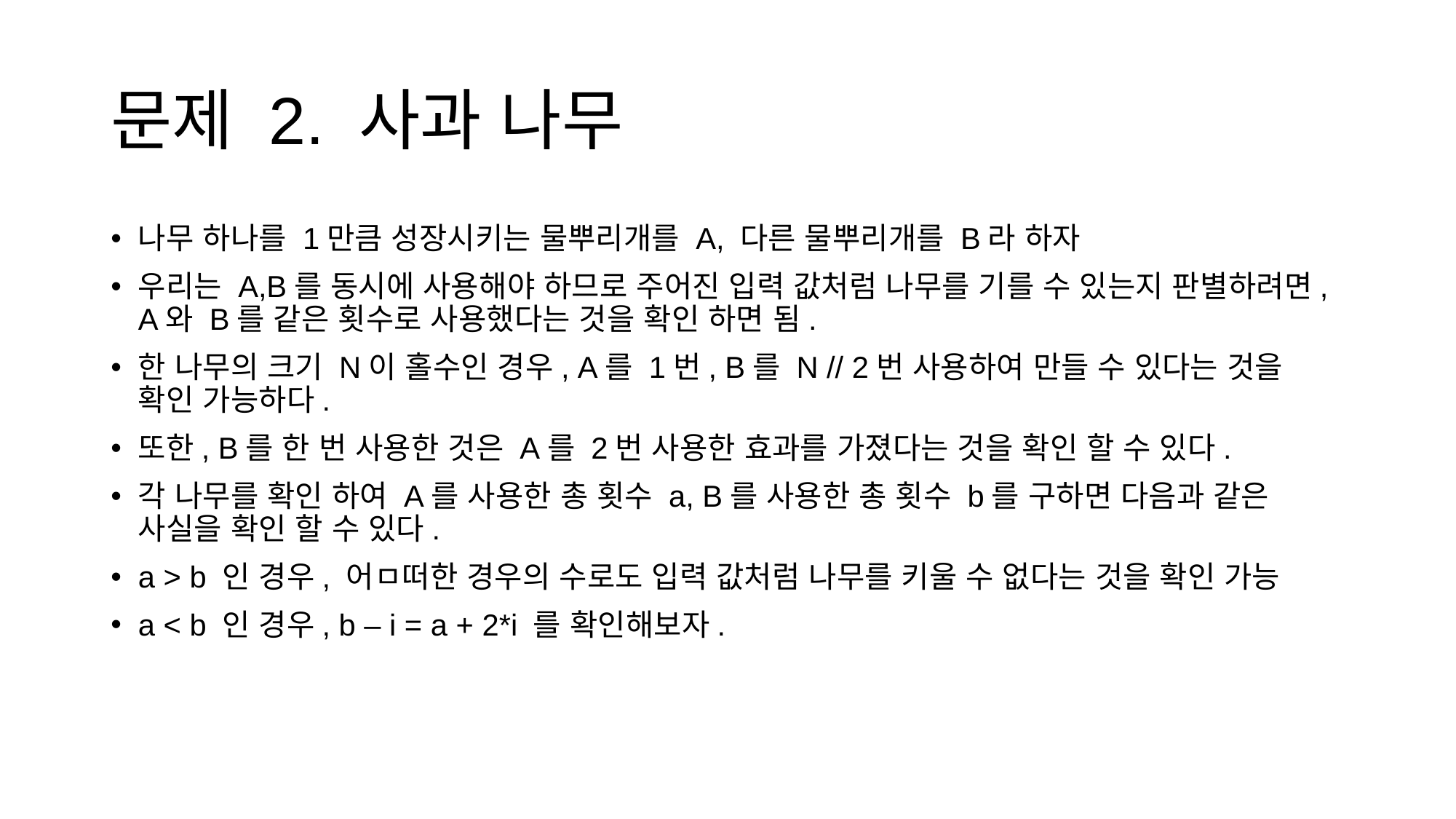

# 문제 2. 사과 나무
나무 하나를 1만큼 성장시키는 물뿌리개를 A, 다른 물뿌리개를 B라 하자
우리는 A,B를 동시에 사용해야 하므로 주어진 입력 값처럼 나무를 기를 수 있는지 판별하려면,  A와 B를 같은 횟수로 사용했다는 것을 확인 하면 됨.
한 나무의 크기 N이 홀수인 경우, A를 1번, B를 N // 2번 사용하여 만들 수 있다는 것을 확인 가능하다.
또한, B를 한 번 사용한 것은 A를 2번 사용한 효과를 가졌다는 것을 확인 할 수 있다.
각 나무를 확인 하여 A를 사용한 총 횟수 a, B를 사용한 총 횟수 b를 구하면 다음과 같은 사실을 확인 할 수 있다.
a > b 인 경우, 어ㅁ떠한 경우의 수로도 입력 값처럼 나무를 키울 수 없다는 것을 확인 가능
a < b 인 경우, b – i = a + 2*i 를 확인해보자.